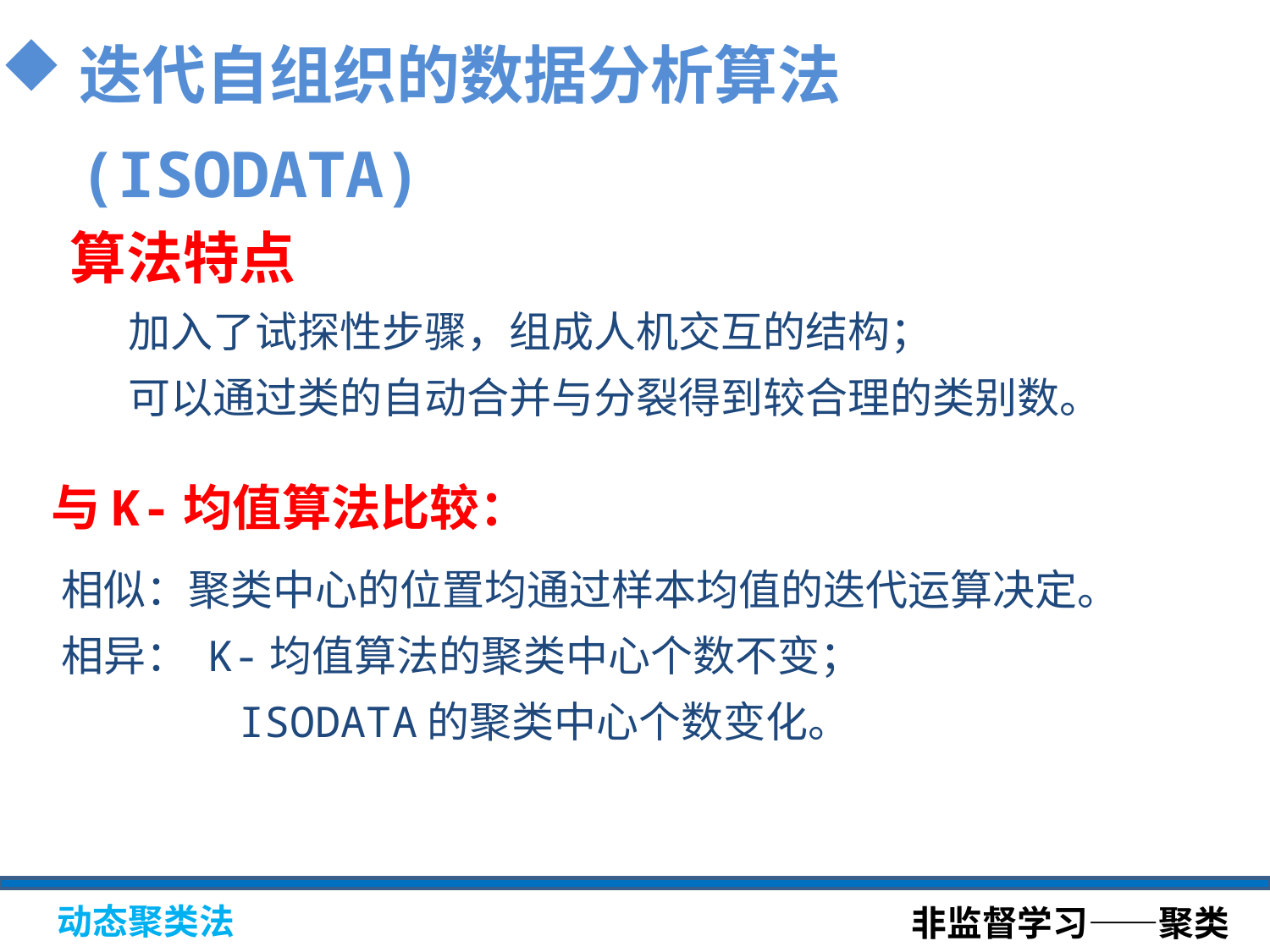

迭代自组织的数据分析算法(ISODATA)
算法特点
     加入了试探性步骤，组成人机交互的结构；
     可以通过类的自动合并与分裂得到较合理的类别数。
与K-均值算法比较：
相似：聚类中心的位置均通过样本均值的迭代运算决定。
相异： K-均值算法的聚类中心个数不变；
       ISODATA的聚类中心个数变化。

非监督学习——聚类
动态聚类法